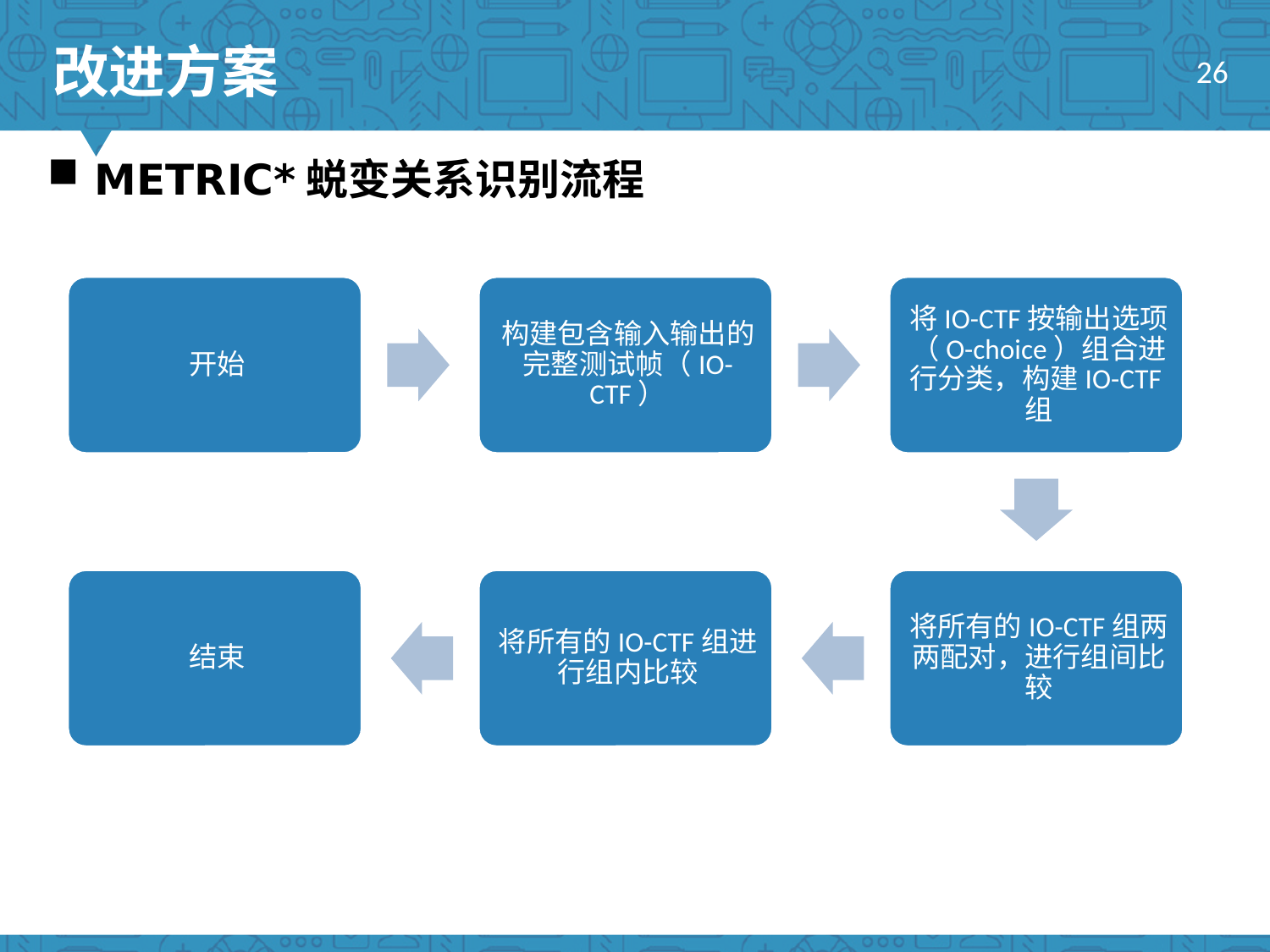

改进方案
26

开始

构建包含输入输出的完整测试帧（IO-CTF）

将IO-CTF按输出选项（O-choice）组合进行分类，构建IO-CTF组

将所有的IO-CTF组两两配对，进行组间比较

将所有的IO-CTF组进行组内比较

结束
 METRIC*蜕变关系识别流程